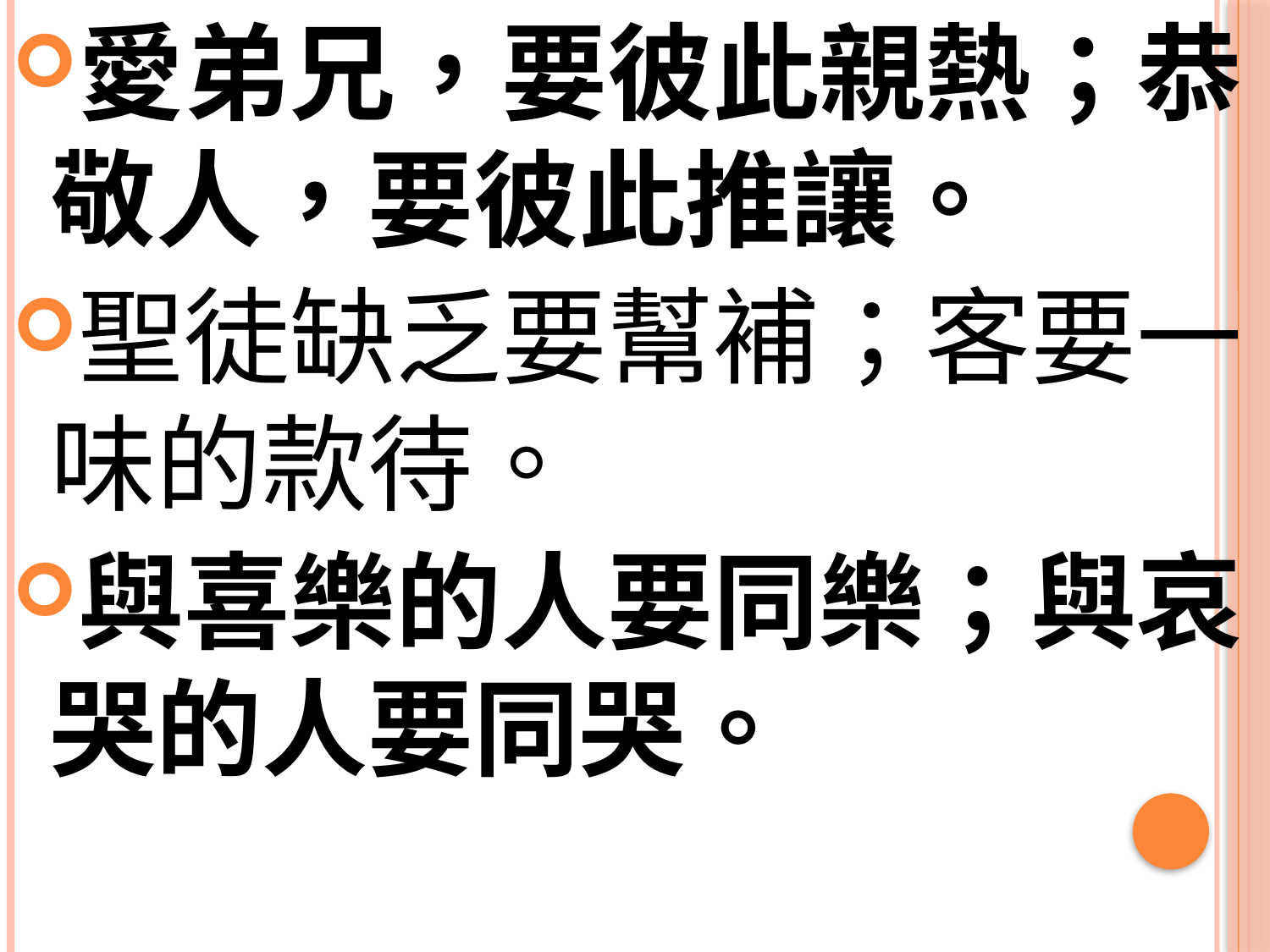

愛弟兄，要彼此親熱；恭敬人，要彼此推讓。
聖徒缺乏要幫補；客要一味的款待。
與喜樂的人要同樂；與哀哭的人要同哭。